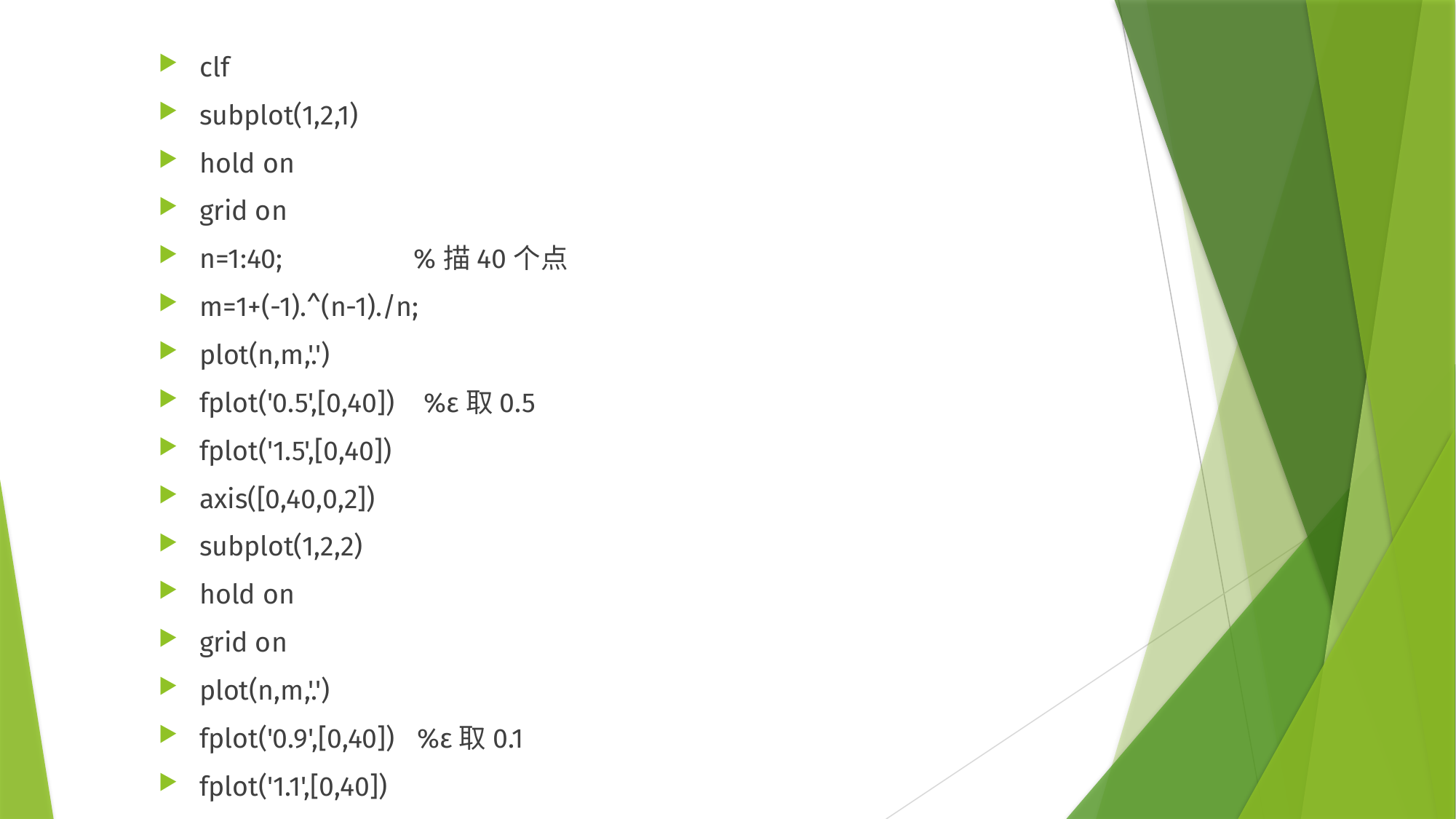

clf
subplot(1,2,1)
hold on
grid on
n=1:40;                  %描40个点
m=1+(-1).^(n-1)./n;
plot(n,m,'.')
fplot('0.5',[0,40])    %ɛ取0.5
fplot('1.5',[0,40])
axis([0,40,0,2])
subplot(1,2,2)
hold on
grid on
plot(n,m,'.')
fplot('0.9',[0,40])   %ɛ取0.1
fplot('1.1',[0,40])